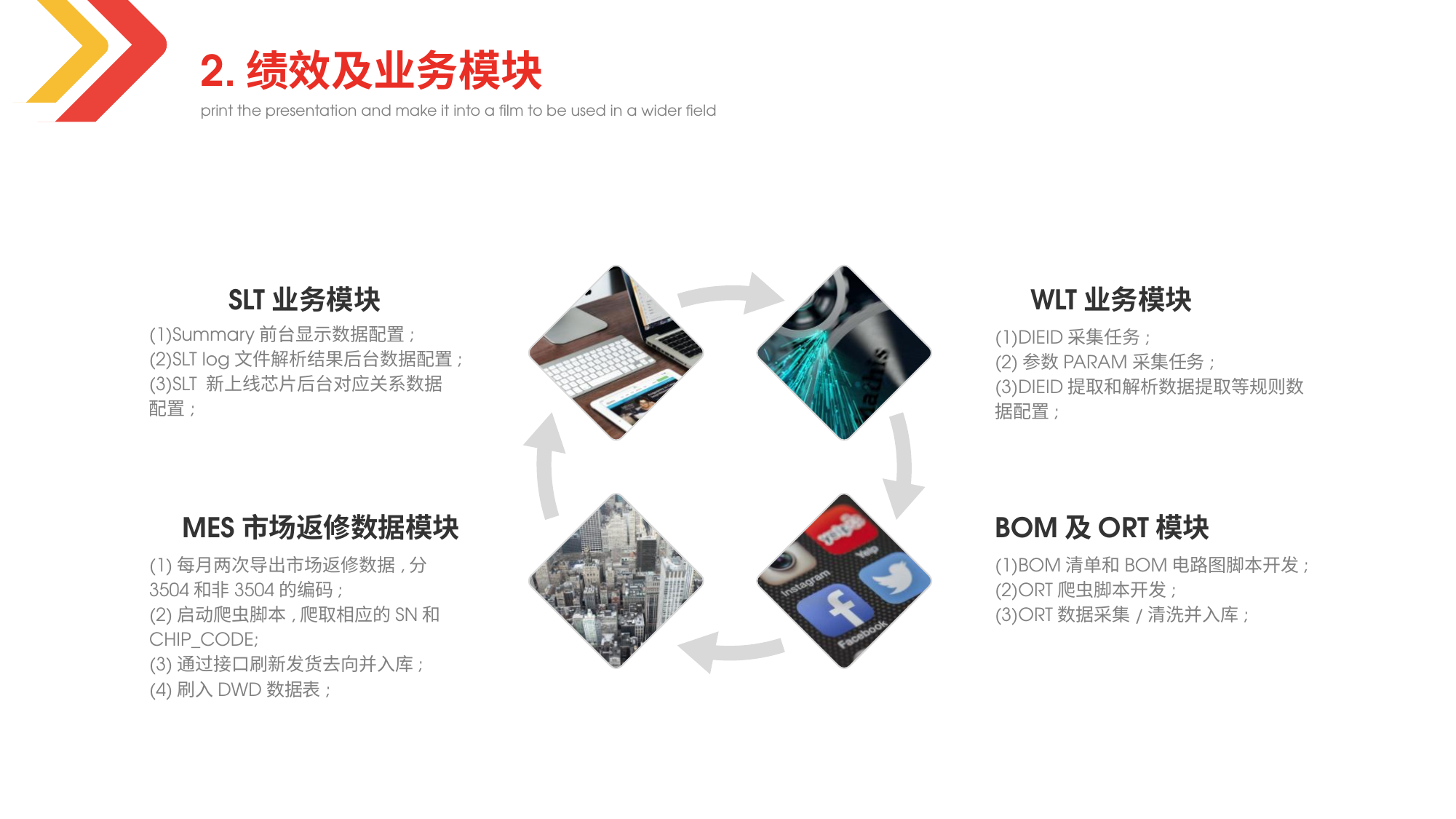

2.绩效及业务模块
print the presentation and make it into a film to be used in a wider field

SLT业务模块
(1)Summary前台显示数据配置;
(2)SLT log文件解析结果后台数据配置;
(3)SLT 新上线芯片后台对应关系数据配置;

WLT业务模块
(1)DIEID采集任务;
(2)参数PARAM采集任务;
(3)DIEID提取和解析数据提取等规则数据配置;
MES市场返修数据模块
(1)每月两次导出市场返修数据,分3504和非3504的编码;
(2)启动爬虫脚本,爬取相应的SN和CHIP_CODE;
(3)通过接口刷新发货去向并入库;
(4)刷入DWD数据表;
BOM及ORT模块
(1)BOM清单和BOM电路图脚本开发;
(2)ORT爬虫脚本开发;
(3)ORT数据采集/清洗并入库;